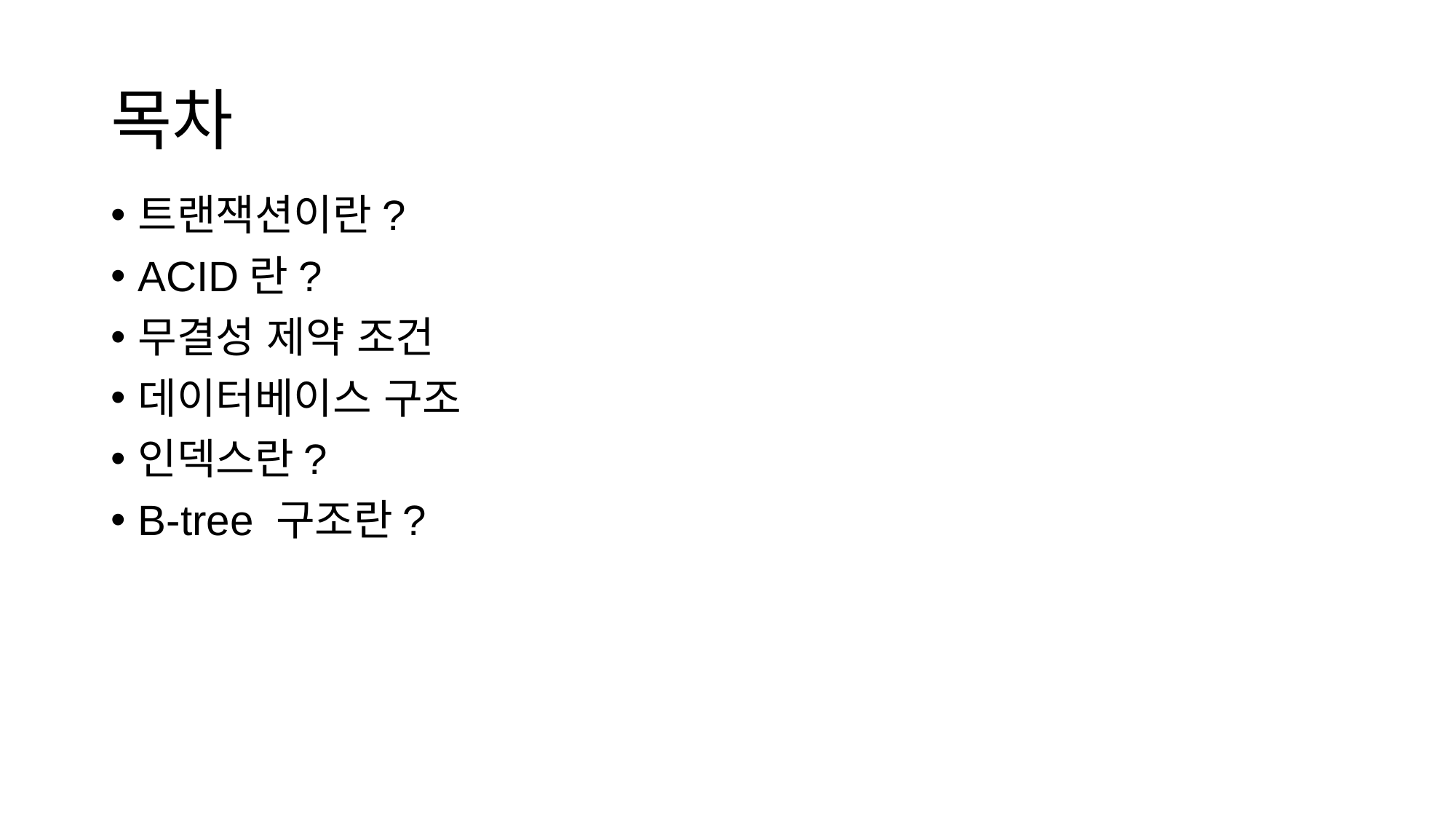

# 목차
트랜잭션이란?
ACID란?
무결성 제약 조건
데이터베이스 구조
인덱스란?
B-tree 구조란?